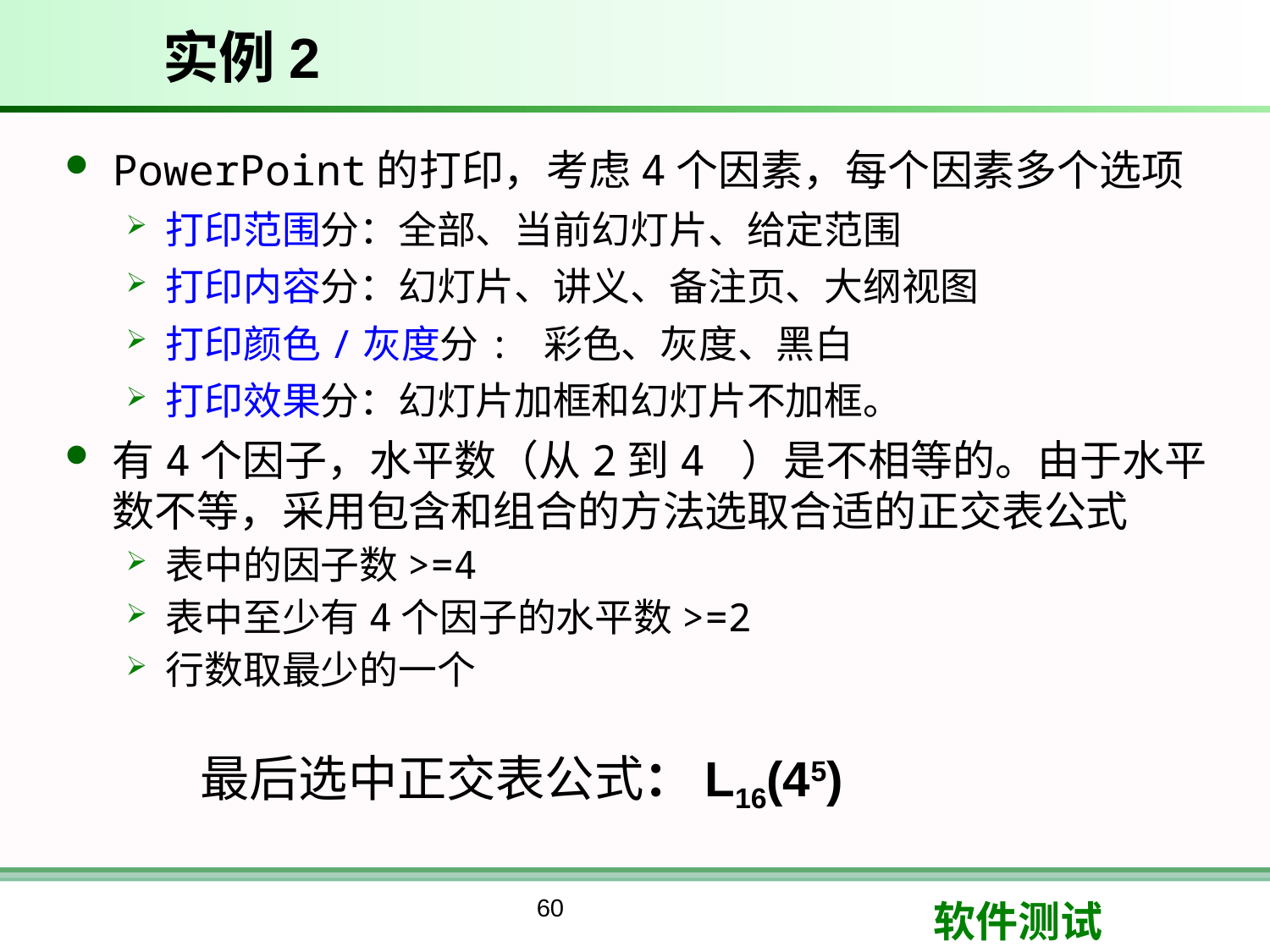

# 实例2
PowerPoint的打印，考虑4个因素，每个因素多个选项
打印范围分：全部、当前幻灯片、给定范围
打印内容分：幻灯片、讲义、备注页、大纲视图
打印颜色/灰度分: 彩色、灰度、黑白
打印效果分：幻灯片加框和幻灯片不加框。
有4个因子，水平数（从2到4 ）是不相等的。由于水平数不等，采用包含和组合的方法选取合适的正交表公式
表中的因子数>=4
表中至少有4个因子的水平数>=2
行数取最少的一个

最后选中正交表公式：L16(45)
60